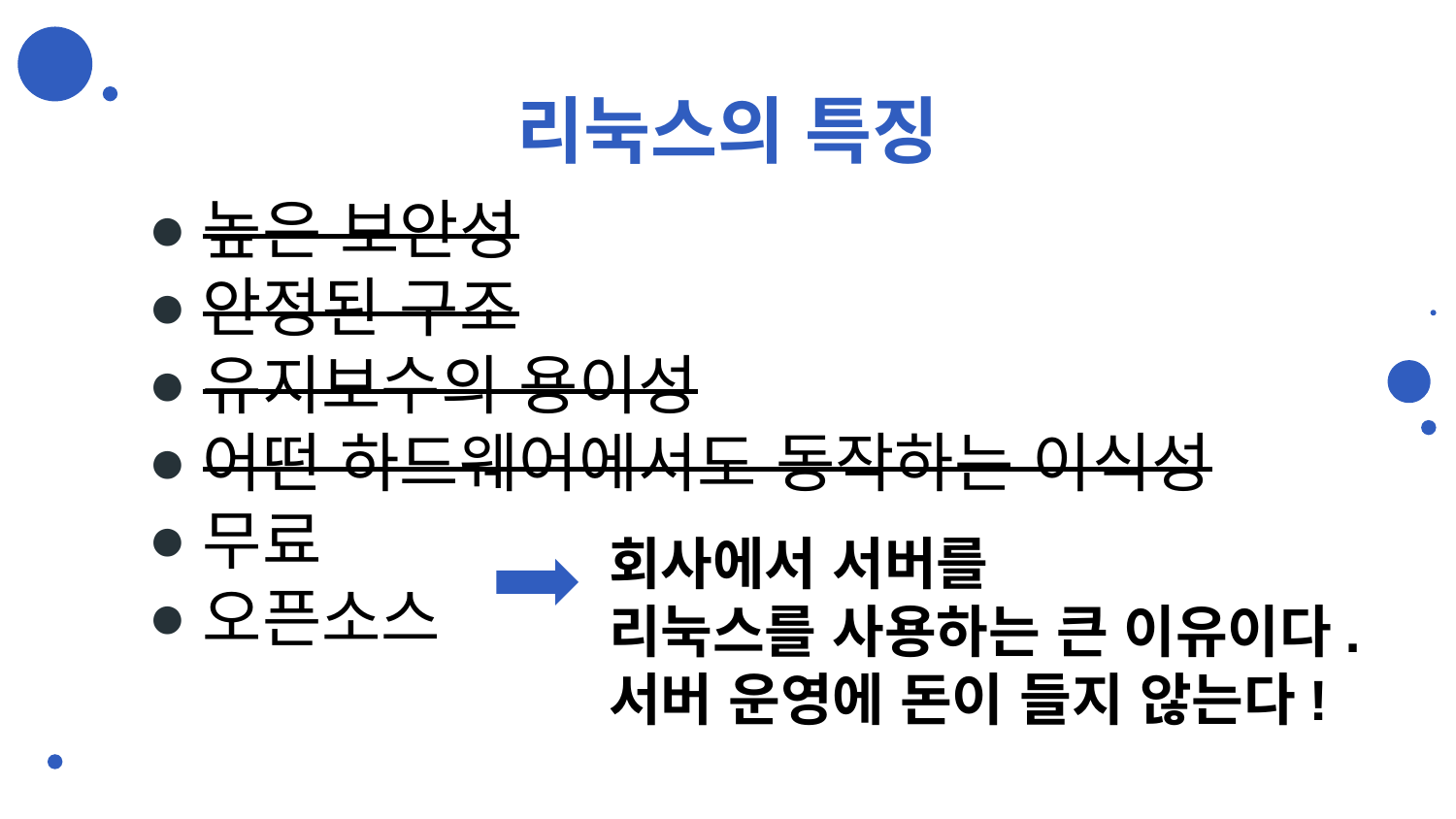

# 리눅스의 특징
높은 보안성
안정된 구조
유지보수의 용이성
어떤 하드웨어에서도 동작하는 이식성
무료
오픈소스

회사에서 서버를
리눅스를 사용하는 큰 이유이다.
서버 운영에 돈이 들지 않는다!